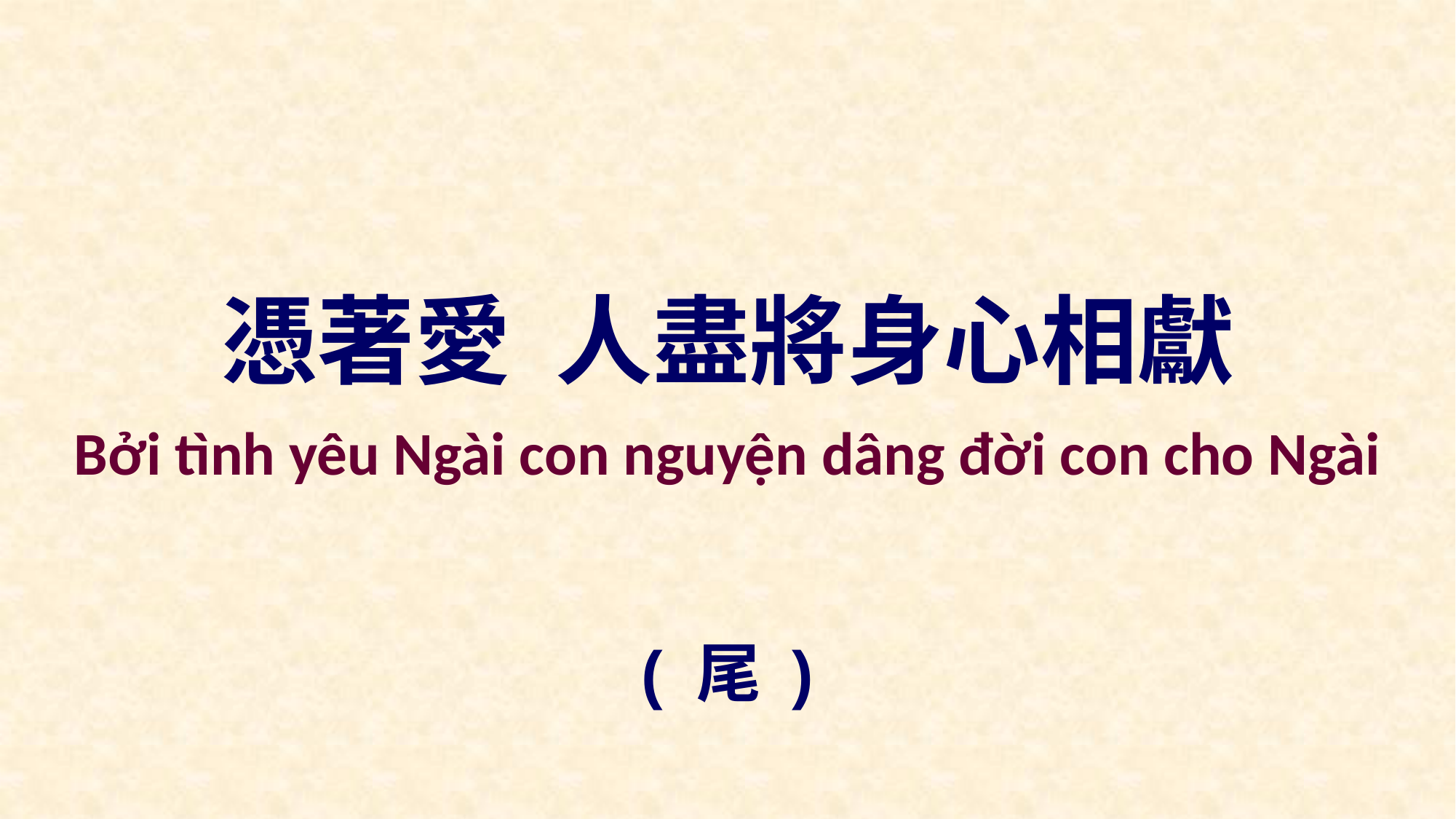

憑著愛  人盡將身心相獻
Bởi tình yêu Ngài con nguyện dâng đời con cho Ngài
( 尾 )